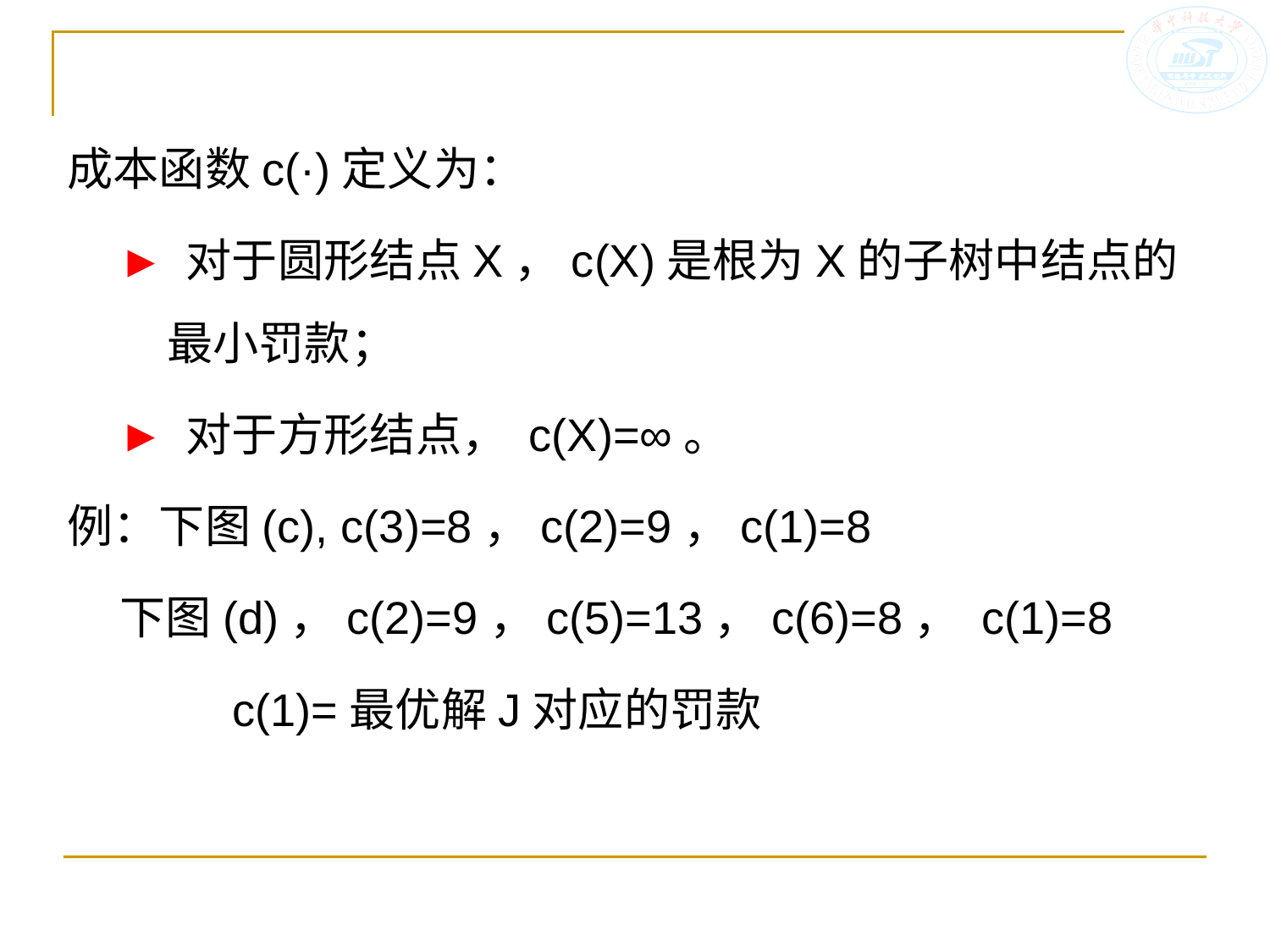

成本函数c(·)定义为：
     ► 对于圆形结点X，c(X)是根为X的子树中结点的最小罚款；
     ► 对于方形结点， c(X)=∞。
例：下图(c), c(3)=8，c(2)=9，c(1)=8
    下图(d)，c(2)=9，c(5)=13，c(6)=8， c(1)=8
             c(1)=最优解J对应的罚款